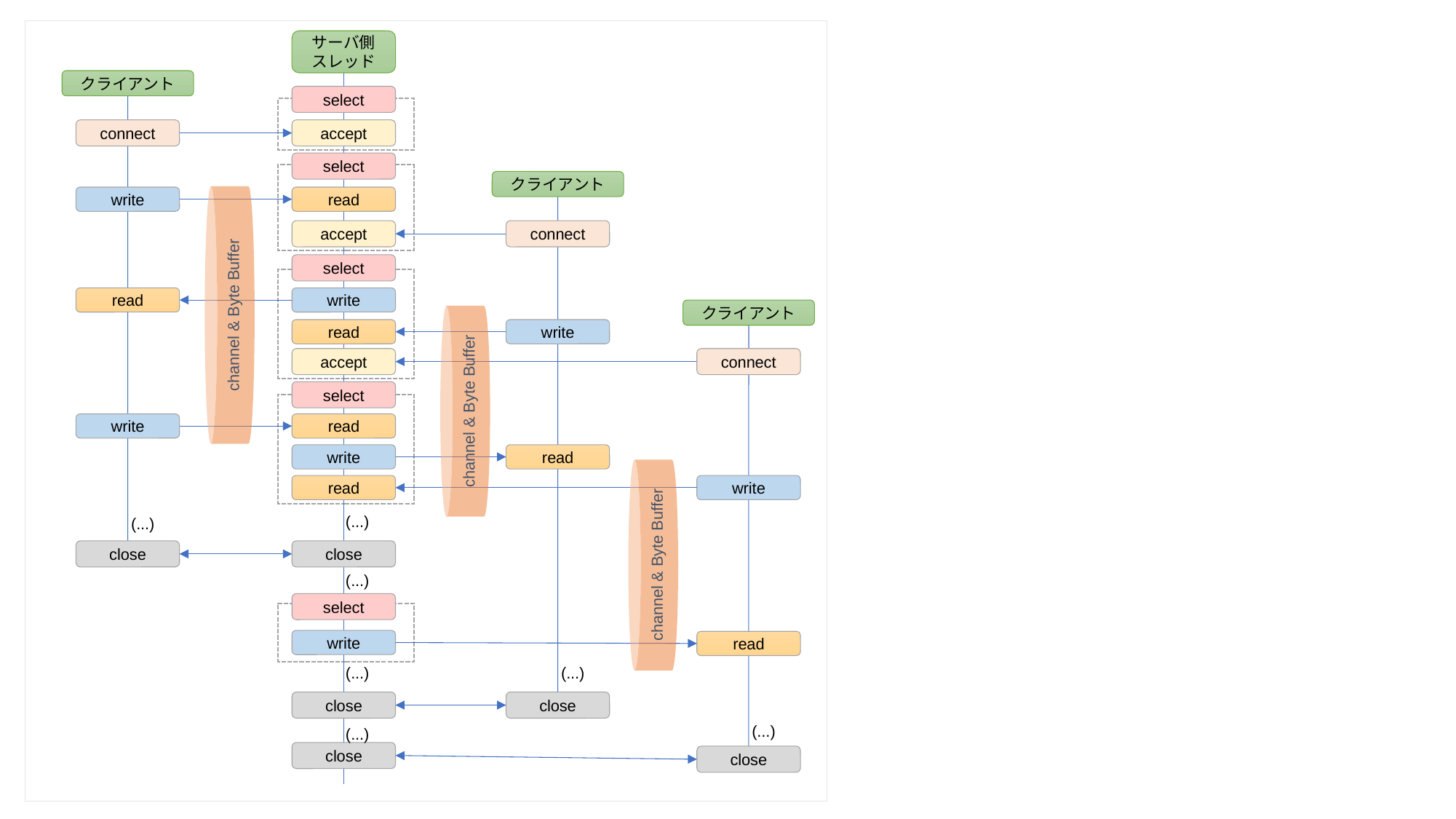

サーバ側
スレッド
クライアント
select

connect
accept
select

クライアント
write
read
accept
connect
select

read
write
channel & Byte Buffer
クライアント
read
write
accept
connect
select
channel & Byte Buffer

write
read
write
read
read
write
(...)
(...)
channel & Byte Buffer
close
close
(...)
select

write
read
(...)
(...)
close
close
(...)
(...)
close
close